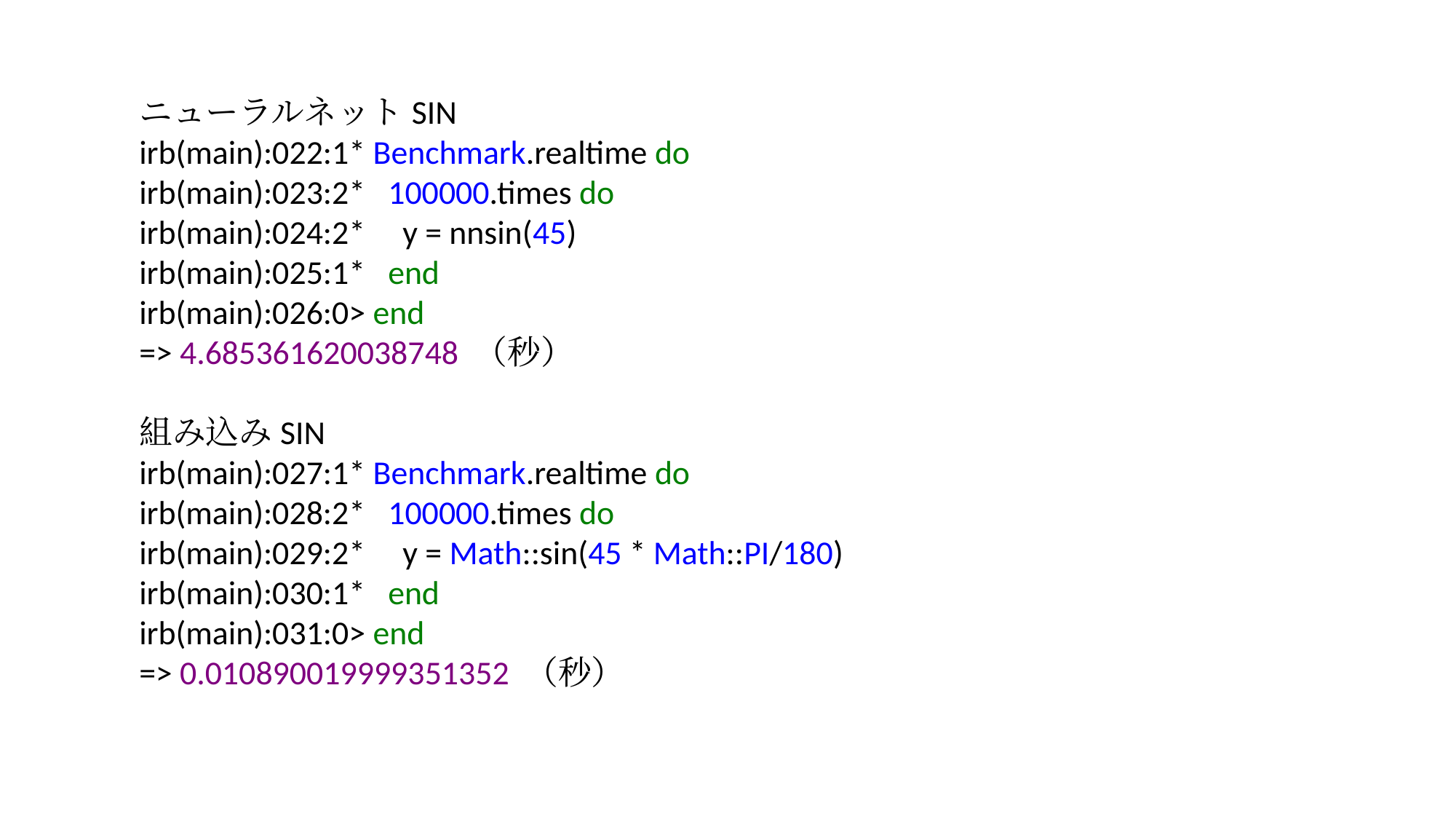

ニューラルネットSIN
irb(main):022:1* Benchmark.realtime do
irb(main):023:2*   100000.times do
irb(main):024:2*     y = nnsin(45)
irb(main):025:1*   end
irb(main):026:0> end
=> 4.685361620038748 （秒）

組み込みSIN
irb(main):027:1* Benchmark.realtime do
irb(main):028:2*   100000.times do
irb(main):029:2*     y = Math::sin(45 * Math::PI/180)
irb(main):030:1*   end
irb(main):031:0> end
=> 0.010890019999351352 （秒）